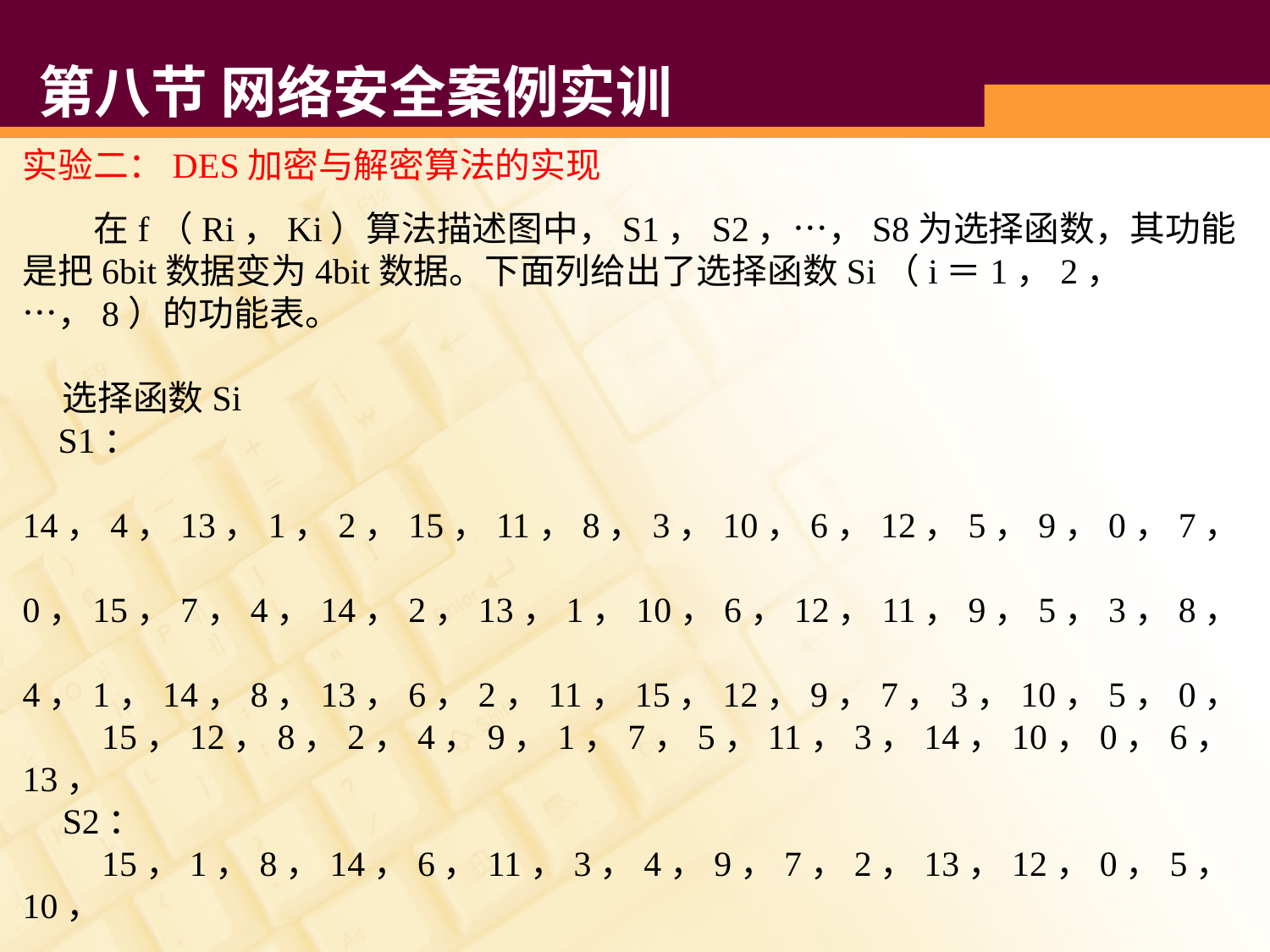

# 第八节 网络安全案例实训
实验二：DES加密与解密算法的实现

        在f（Ri，Ki）算法描述图中，S1，S2，…，S8为选择函数，其功能是把6bit数据变为4bit数据。下面列给出了选择函数Si（i＝1，2，…，8）的功能表。
    选择函数Si
    S1：
　　14，4，13，1，2，15，11，8，3，10，6，12，5，9，0，7，
　　0，15，7，4，14，2，13，1，10，6，12，11，9，5，3，8，
　　4，1，14，8，13，6，2，11，15，12，9，7，3，10，5，0，
　　15，12，8，2，4，9，1，7，5，11，3，14，10，0，6，13，
    S2：
　　15，1，8，14，6，11，3，4，9，7，2，13，12，0，5，10，
　　3，13，4，7，15，2，8，14，12，0，1，10，6，9，11，5，
　　0，14，7，11，10，4，13，1，5，8，12，6，9，3，2，15，
　　13，8，10，1，3，15，4，2，11，6，7，12，0，5，14，9，